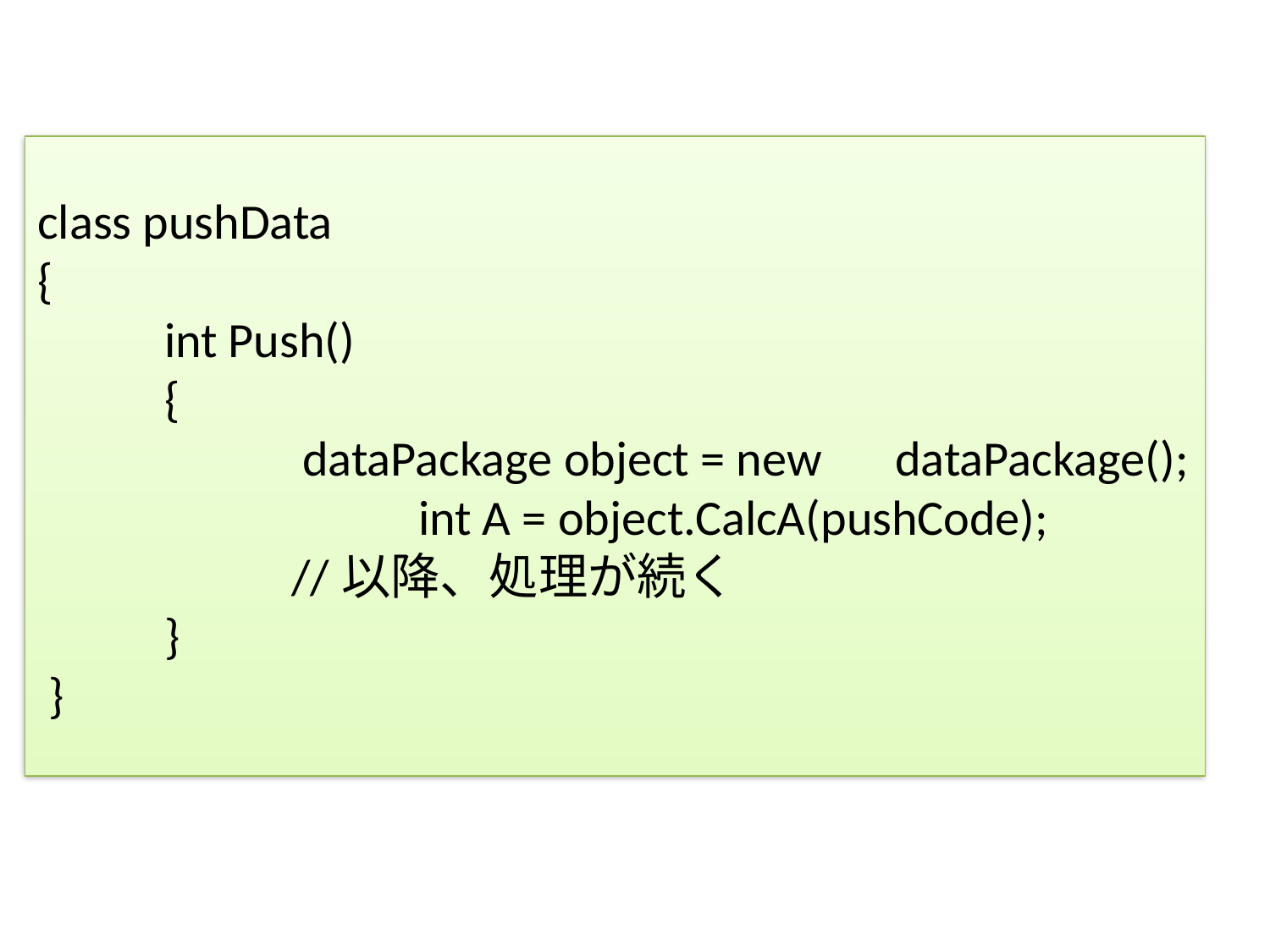

class pushData
{
 	int Push()
	{
		 dataPackage object = new　dataPackage(); 			int A = object.CalcA(pushCode);
		//以降、処理が続く
	}
 }